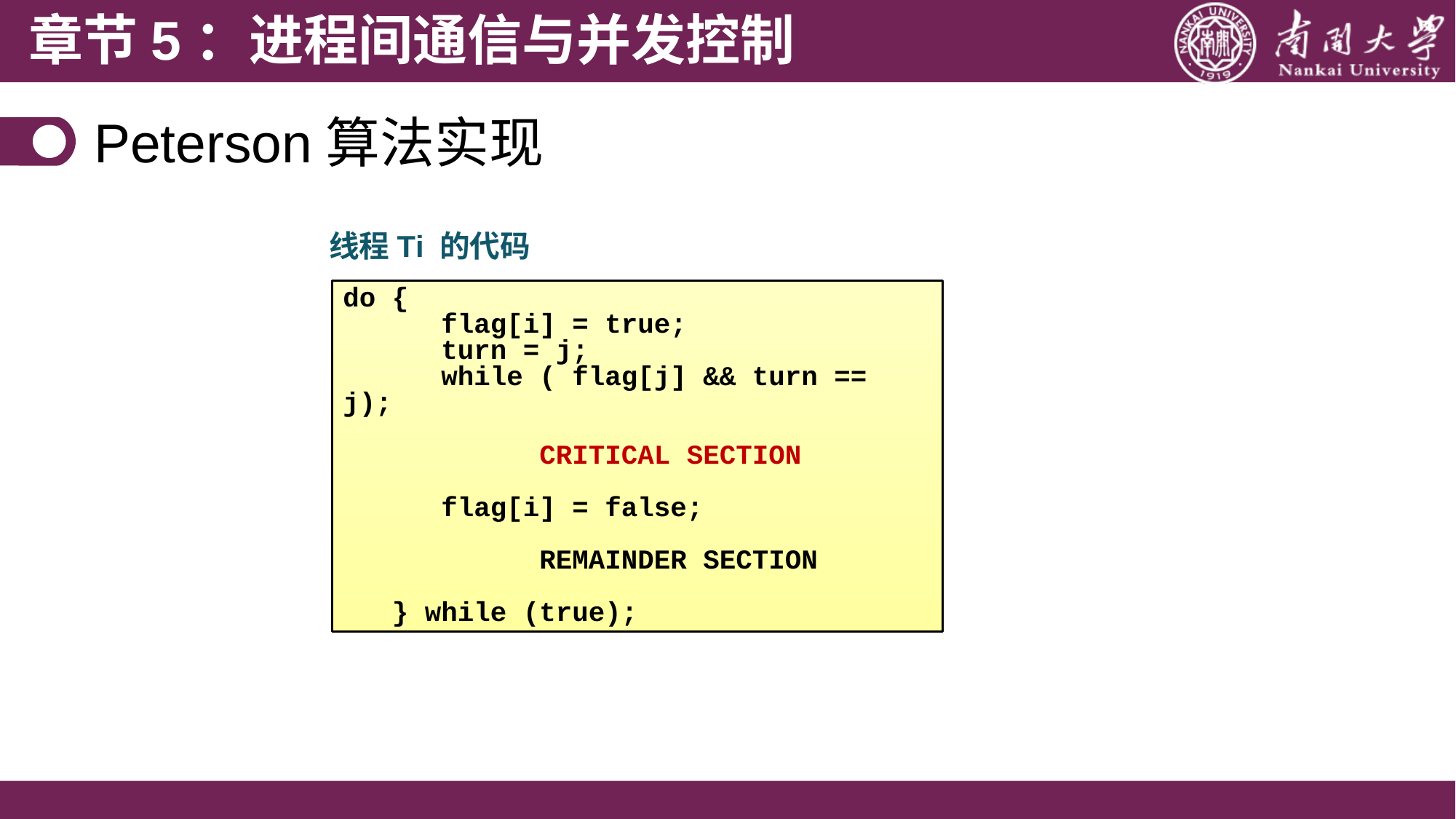

# Peterson算法实现
线程Ti 的代码
do {
      flag[i] = true;
      turn = j;
      while ( flag[j] && turn == j);

            CRITICAL SECTION

      flag[i] = false;

            REMAINDER SECTION

   } while (true);